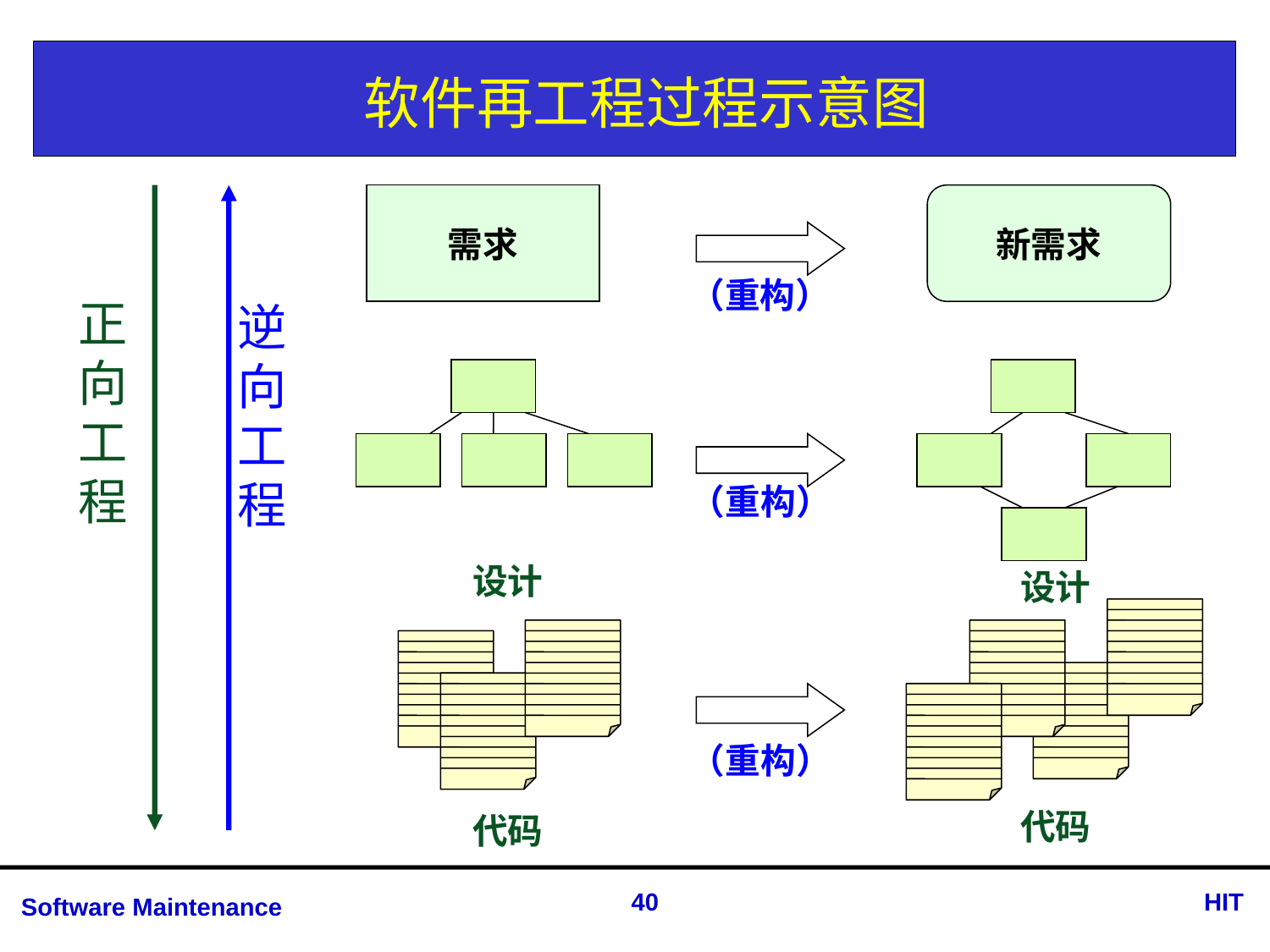

# 软件再工程过程示意图

需求
新需求

（重构）
正
向
工
程
逆
向
工
程

（重构）

设计
设计

（重构）
代码
代码